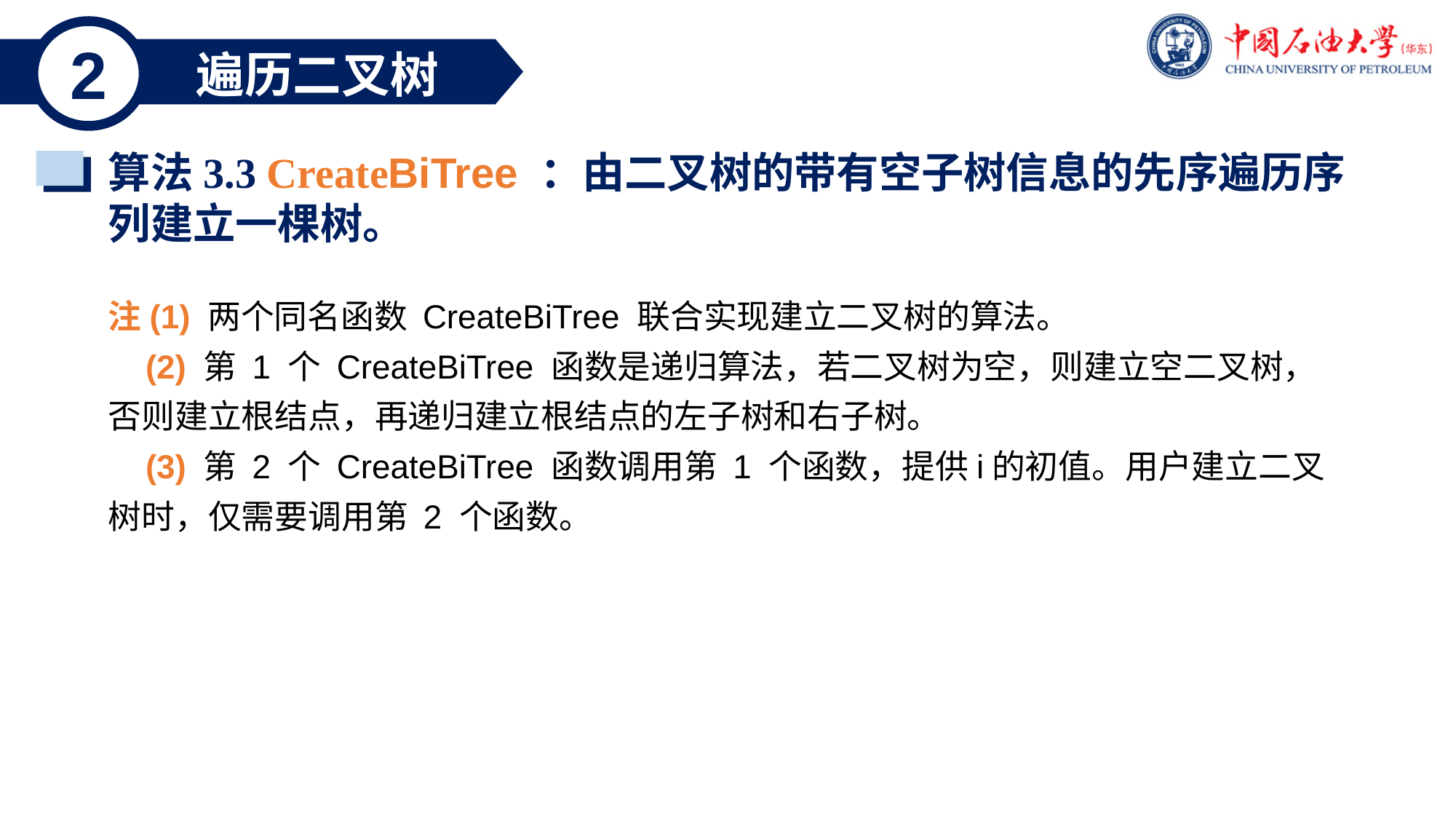

2
遍历二叉树
算法3.3 CreateBiTree ：由二叉树的带有空子树信息的先序遍历序列建立一棵树。

注(1) 两个同名函数 CreateBiTree 联合实现建立二叉树的算法。
    (2) 第 1 个 CreateBiTree 函数是递归算法，若二叉树为空，则建立空二叉树，否则建立根结点，再递归建立根结点的左子树和右子树。
    (3) 第 2 个 CreateBiTree 函数调用第 1 个函数，提供i的初值。用户建立二叉树时，仅需要调用第 2 个函数。